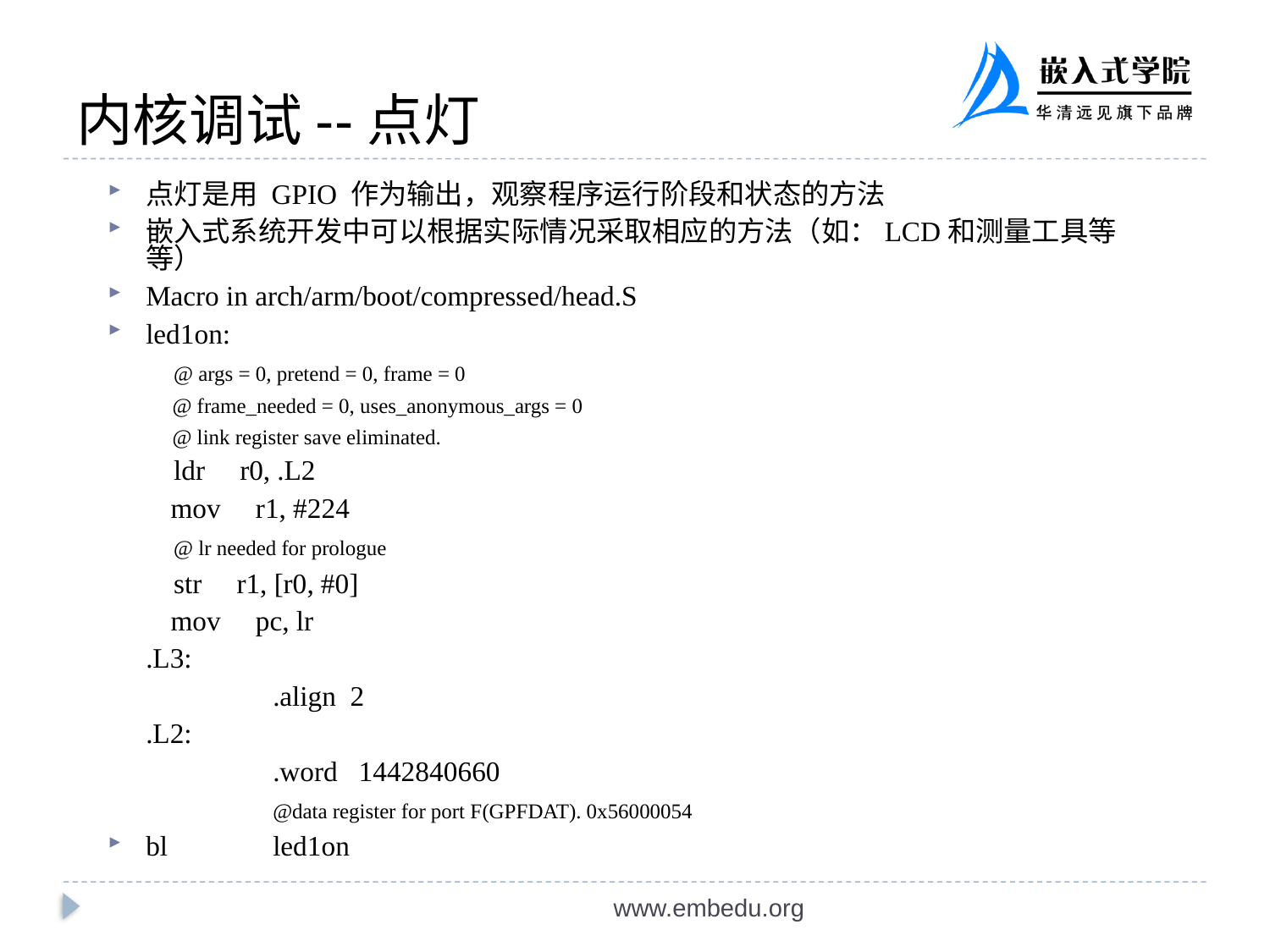

# 内核调试--点灯
点灯是用 GPIO 作为输出，观察程序运行阶段和状态的方法
嵌入式系统开发中可以根据实际情况采取相应的方法（如：LCD和测量工具等等）
Macro in arch/arm/boot/compressed/head.S
led1on:
	    @ args = 0, pretend = 0, frame = 0
	     @ frame_needed = 0, uses_anonymous_args = 0
	     @ link register save eliminated.
	    ldr     r0, .L2
         mov     r1, #224
	    @ lr needed for prologue
	    str     r1, [r0, #0]
         mov     pc, lr
	.L3:
		.align  2
	.L2:
		.word   1442840660
		@data register for port F(GPFDAT). 0x56000054
bl	led1on
www.embedu.org